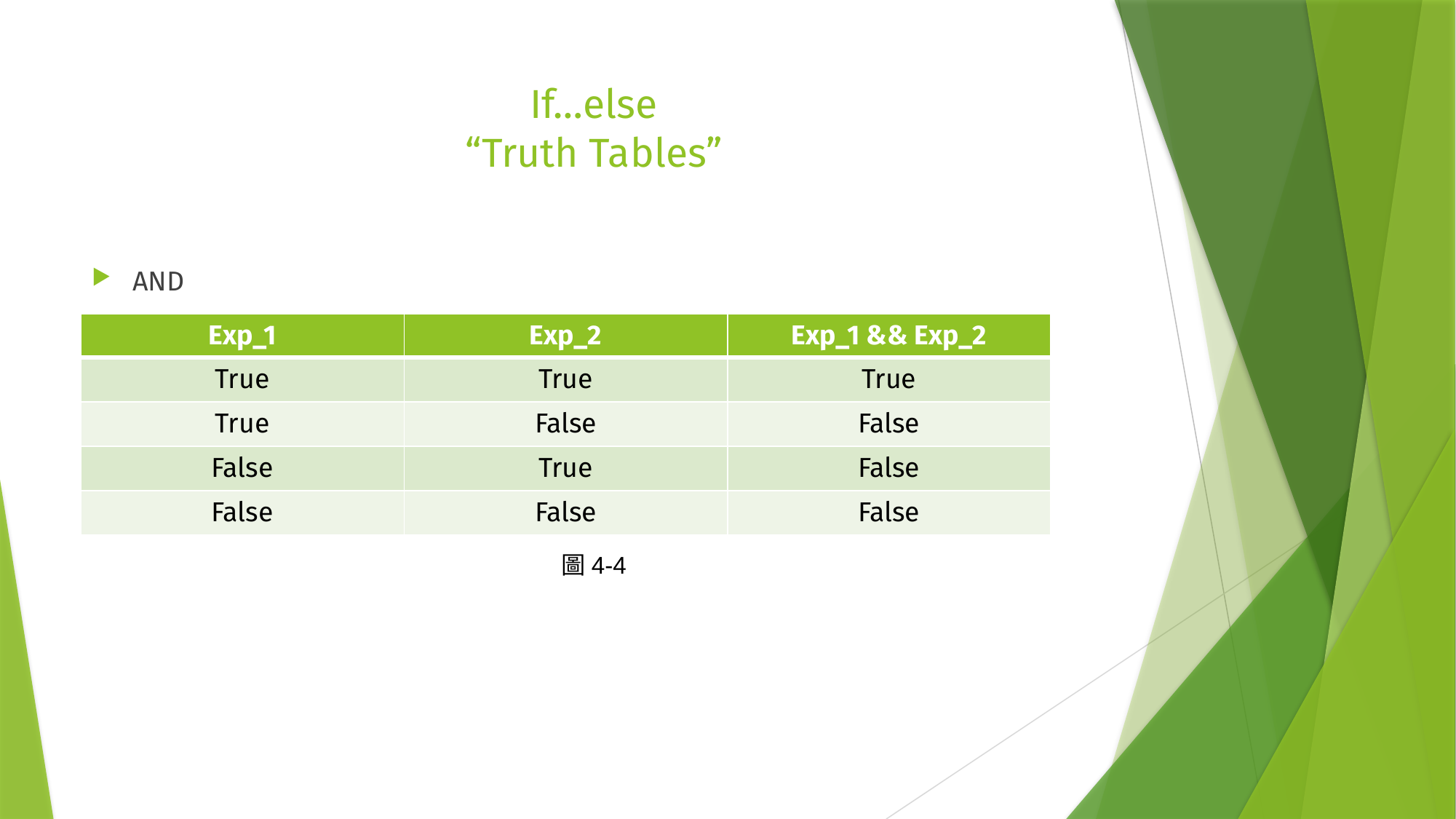

# If…else “Truth Tables”
AND
| Exp\_1 | Exp\_2 | Exp\_1 && Exp\_2 |
| --- | --- | --- |
| True | True | True |
| True | False | False |
| False | True | False |
| False | False | False |
圖4-4